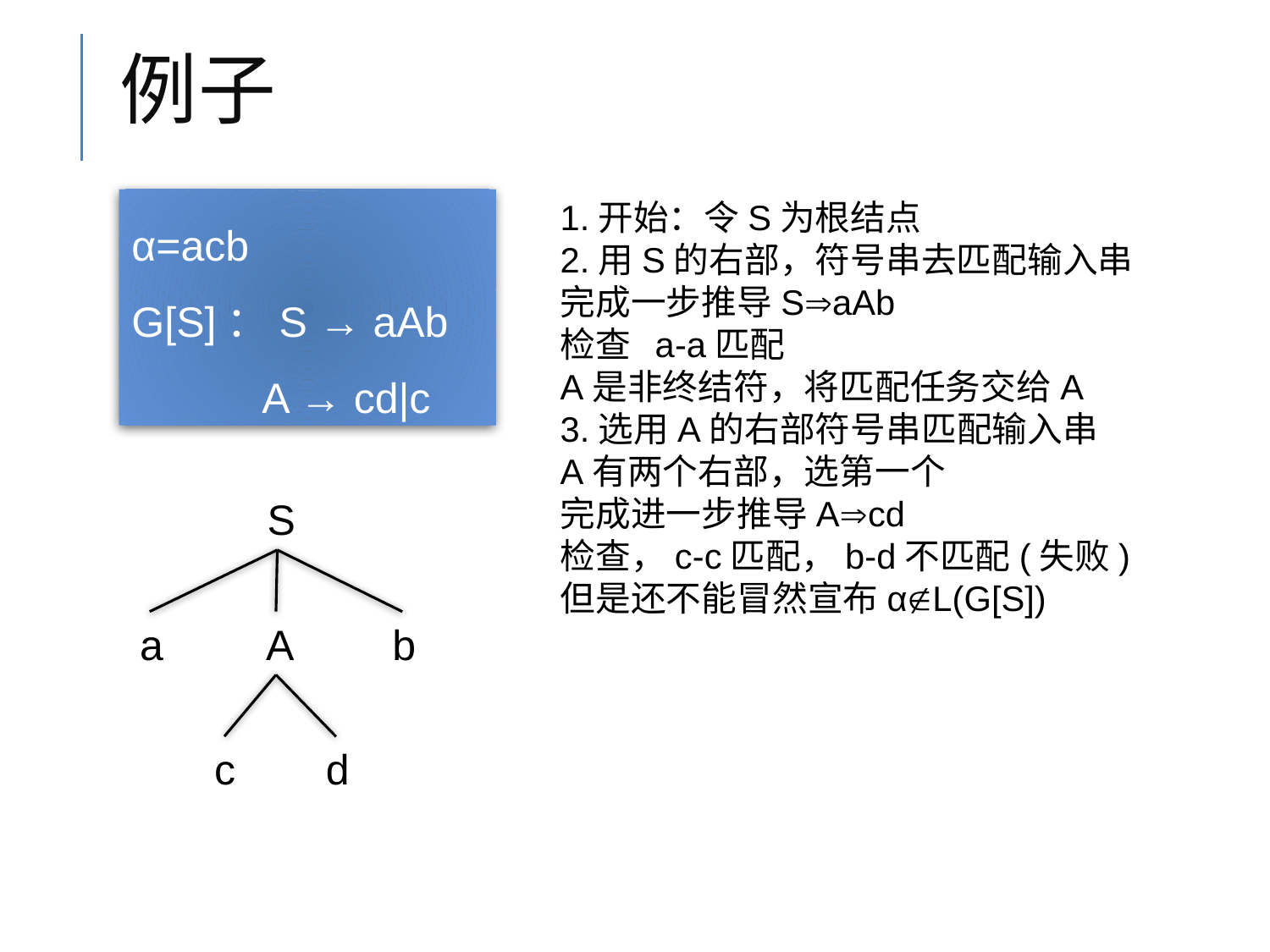

# 例子
α=acb
G[S]：S → aAb
           A → cd|c
1.开始：令S为根结点
2.用S的右部，符号串去匹配输入串
完成一步推导S⇒aAb
检查  a-a匹配
A是非终结符，将匹配任务交给A
3.选用A的右部符号串匹配输入串
A有两个右部，选第一个
完成进一步推导A⇒cd
检查，c-c匹配，b-d不匹配(失败)
但是还不能冒然宣布α∉L(G[S])

S
a
A
b
c
d
14